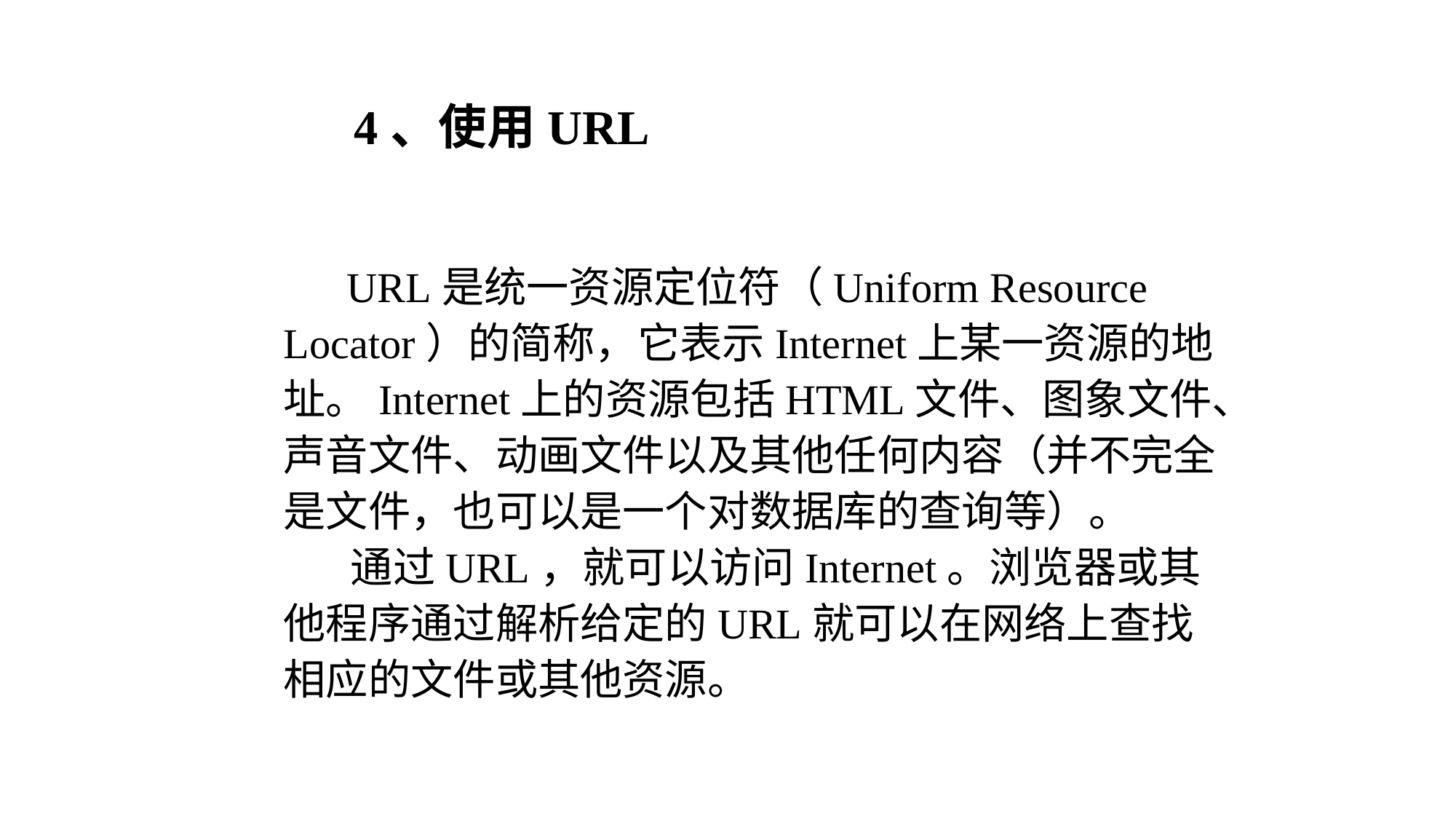

4、使用URL
      URL是统一资源定位符（Uniform Resource Locator）的简称，它表示Internet上某一资源的地址。Internet上的资源包括HTML文件、图象文件、声音文件、动画文件以及其他任何内容（并不完全是文件，也可以是一个对数据库的查询等）。
      通过URL，就可以访问Internet。浏览器或其他程序通过解析给定的URL就可以在网络上查找相应的文件或其他资源。